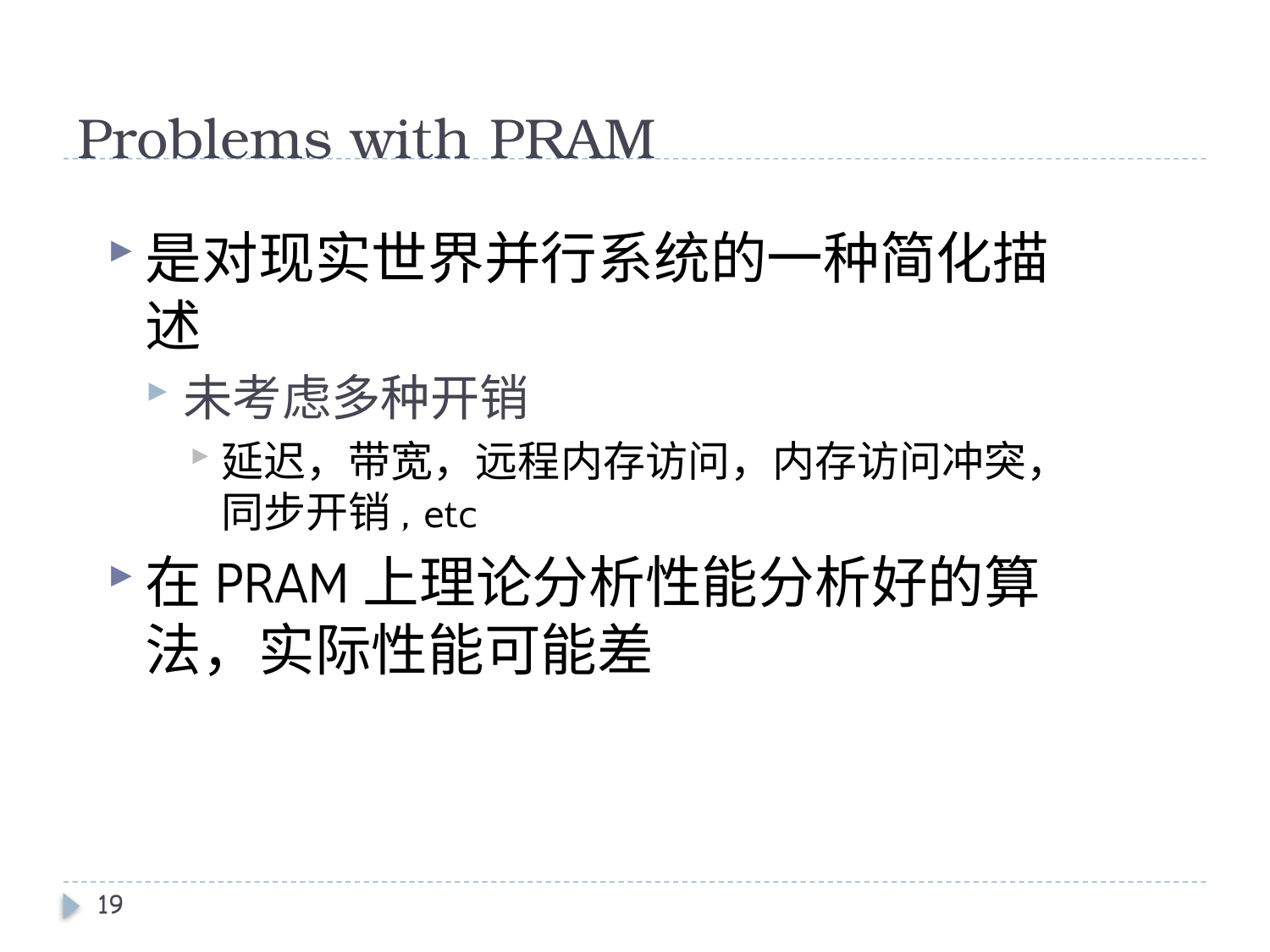

# Problems with PRAM
是对现实世界并行系统的一种简化描述
未考虑多种开销
延迟，带宽，远程内存访问，内存访问冲突，同步开销, etc
在PRAM上理论分析性能分析好的算法，实际性能可能差
19